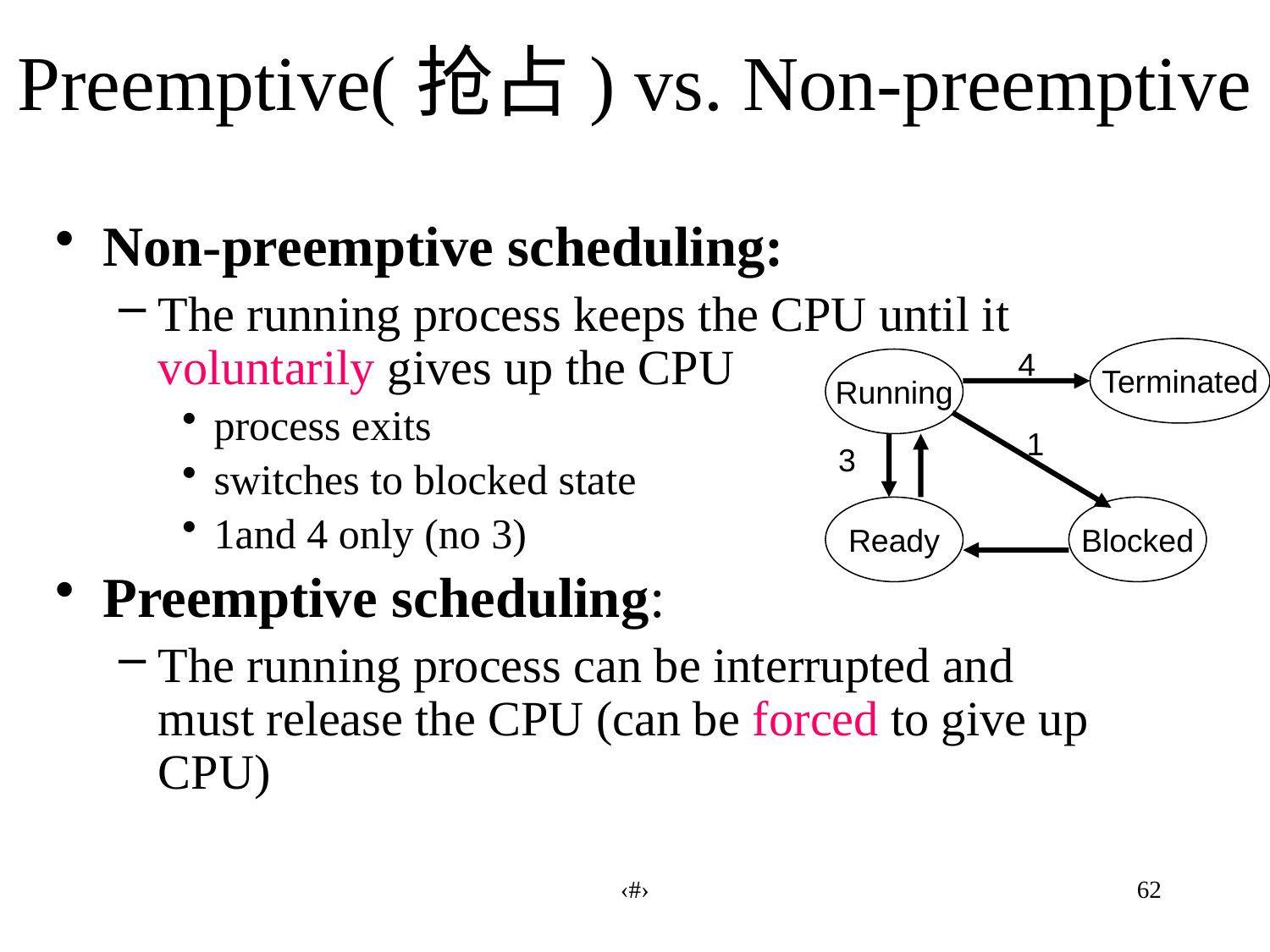

# Preemptive(抢占) vs. Non-preemptive
Non-preemptive scheduling:
The running process keeps the CPU until it voluntarily gives up the CPU
process exits
switches to blocked state
1and 4 only (no 3)
Preemptive scheduling:
The running process can be interrupted and must release the CPU (can be forced to give up CPU)
4
Terminated
Running

1

Ready
Blocked

3
‹#›
62